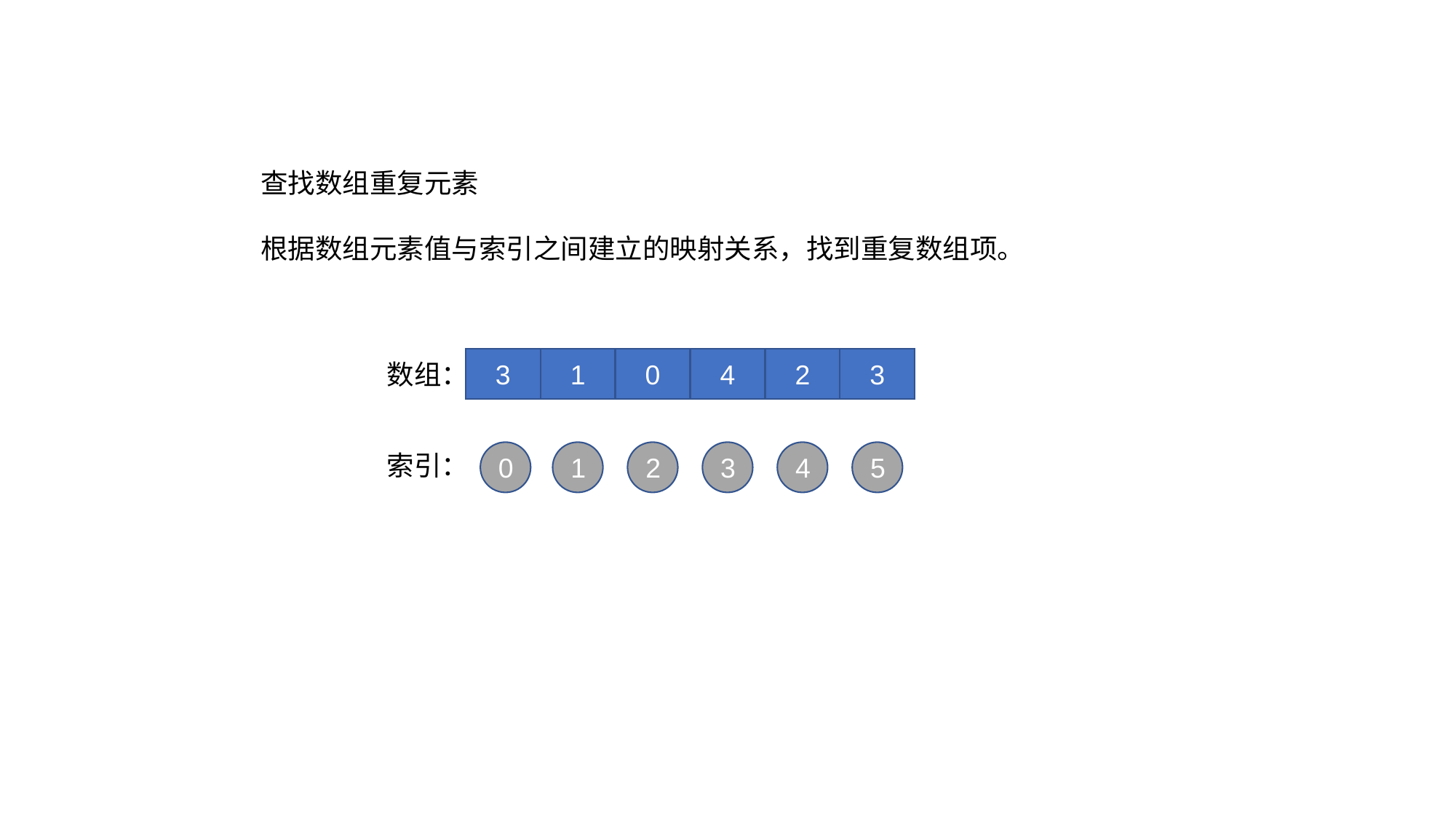

查找数组重复元素

根据数组元素值与索引之间建立的映射关系，找到重复数组项。
3
2
1
0
4
3
数组：
0
1
2
3
4
5
索引：